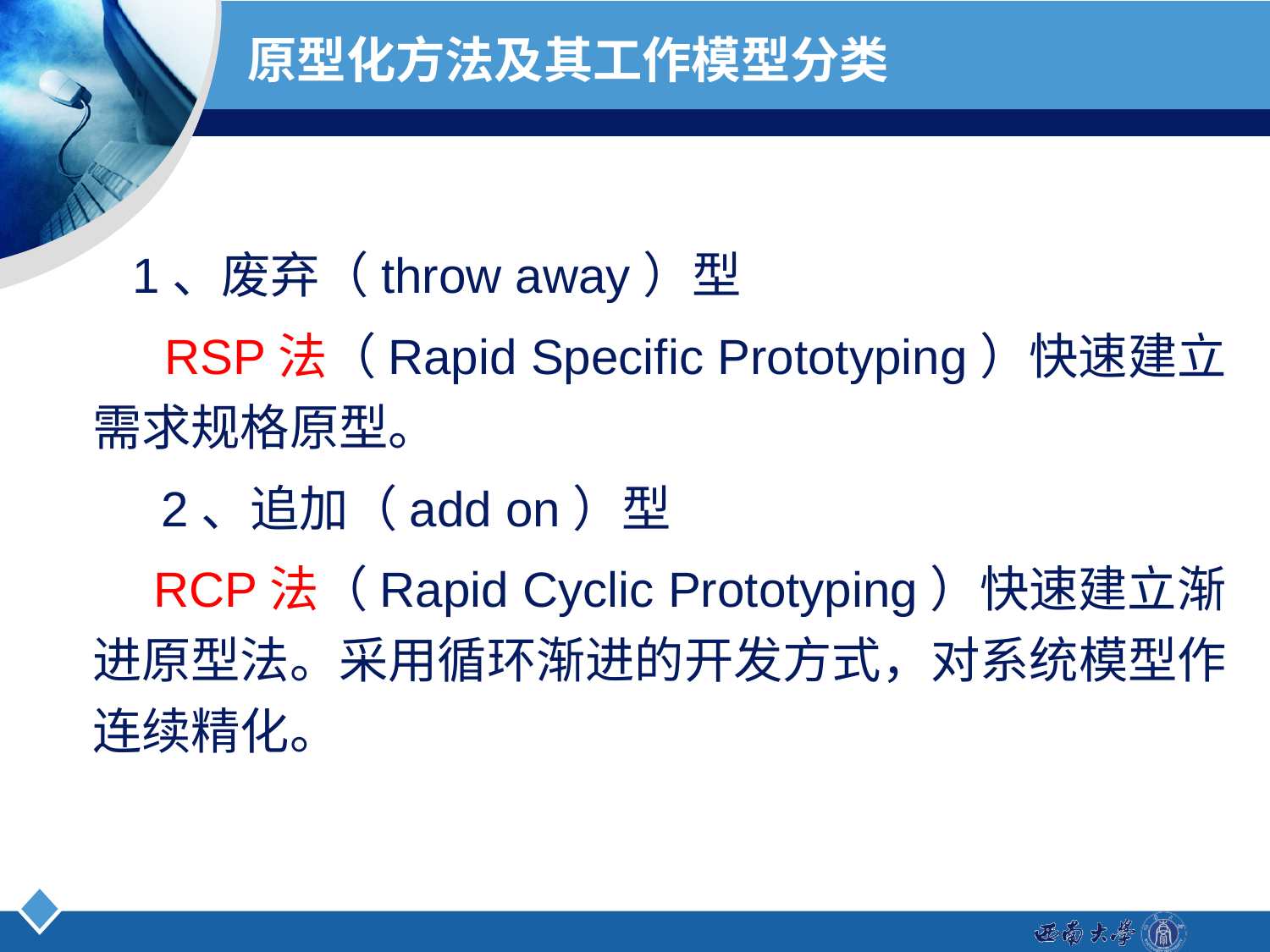

# 原型化方法及其工作模型分类
     1、废弃（throw away）型
　 RSP法（Rapid Specific Prototyping）快速建立需求规格原型。
     2、追加（add on）型
　RCP法（Rapid Cyclic Prototyping）快速建立渐进原型法。采用循环渐进的开发方式，对系统模型作连续精化。